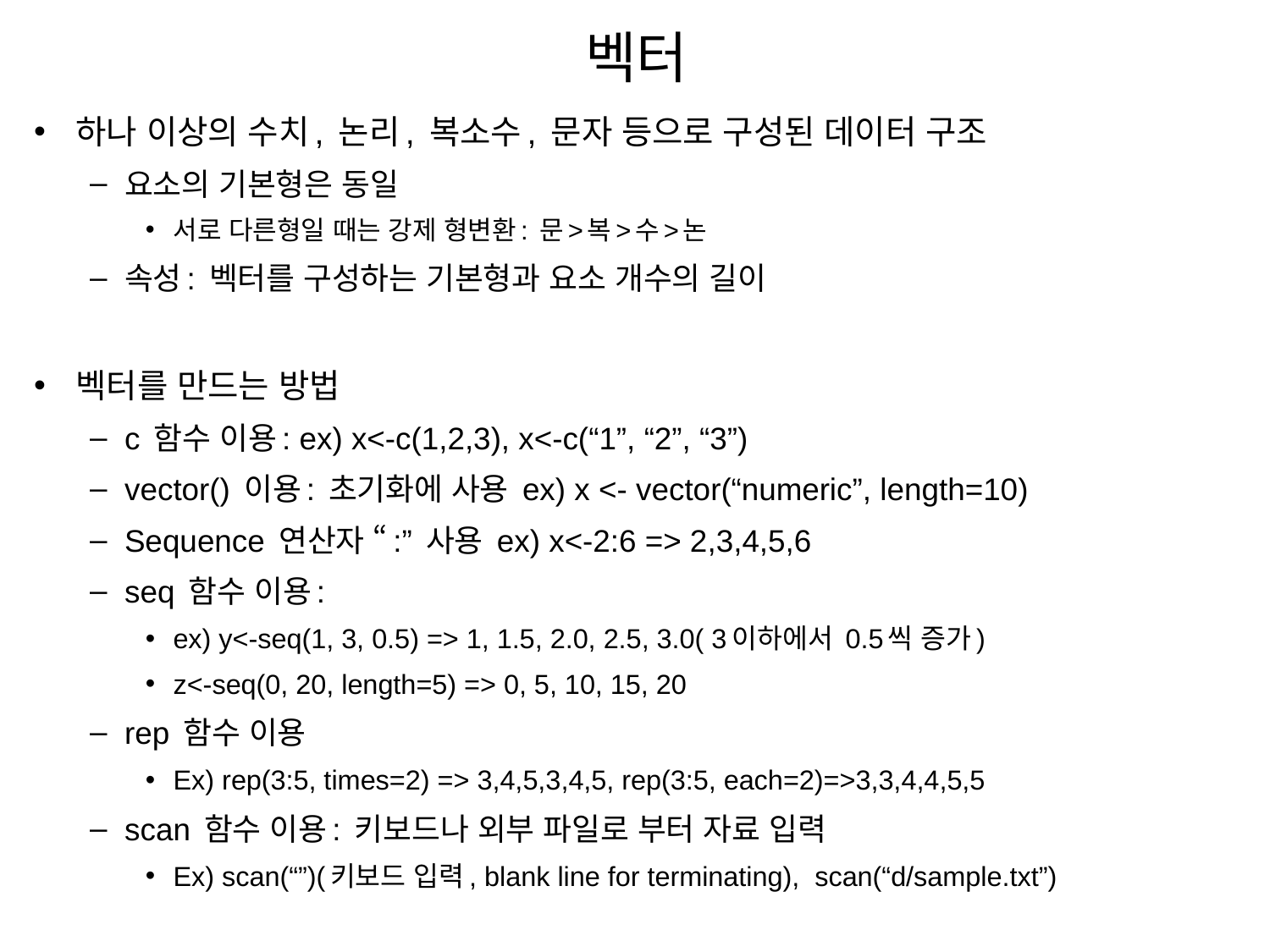

# 벡터
하나 이상의 수치, 논리, 복소수, 문자 등으로 구성된 데이터 구조
요소의 기본형은 동일
서로 다른형일 때는 강제 형변환: 문>복>수>논
속성: 벡터를 구성하는 기본형과 요소 개수의 길이

벡터를 만드는 방법
c 함수 이용: ex) x<-c(1,2,3), x<-c(“1”, “2”, “3”)
vector() 이용: 초기화에 사용 ex) x <- vector(“numeric”, length=10)
Sequence 연산자 “:” 사용 ex) x<-2:6 => 2,3,4,5,6
seq 함수 이용:
ex) y<-seq(1, 3, 0.5) => 1, 1.5, 2.0, 2.5, 3.0( 3이하에서 0.5씩 증가)
z<-seq(0, 20, length=5) => 0, 5, 10, 15, 20
rep 함수 이용
Ex) rep(3:5, times=2) => 3,4,5,3,4,5, rep(3:5, each=2)=>3,3,4,4,5,5
scan 함수 이용: 키보드나 외부 파일로 부터 자료 입력
Ex) scan(“”)(키보드 입력, blank line for terminating),  scan(“d/sample.txt”)